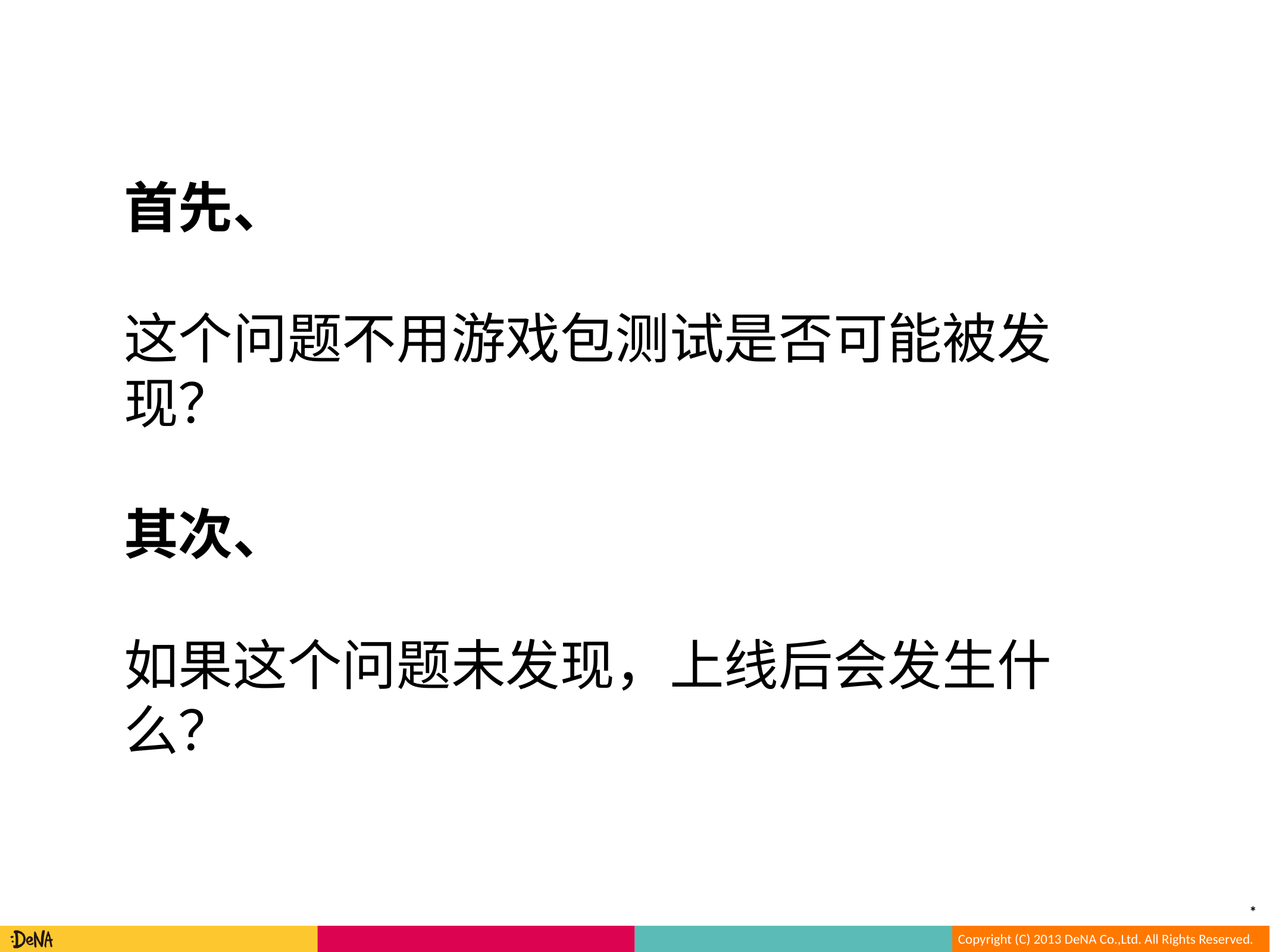

# 首先、 这个问题不用游戏包测试是否可能被发现？ 其次、 如果这个问题未发现，上线后会发生什么？